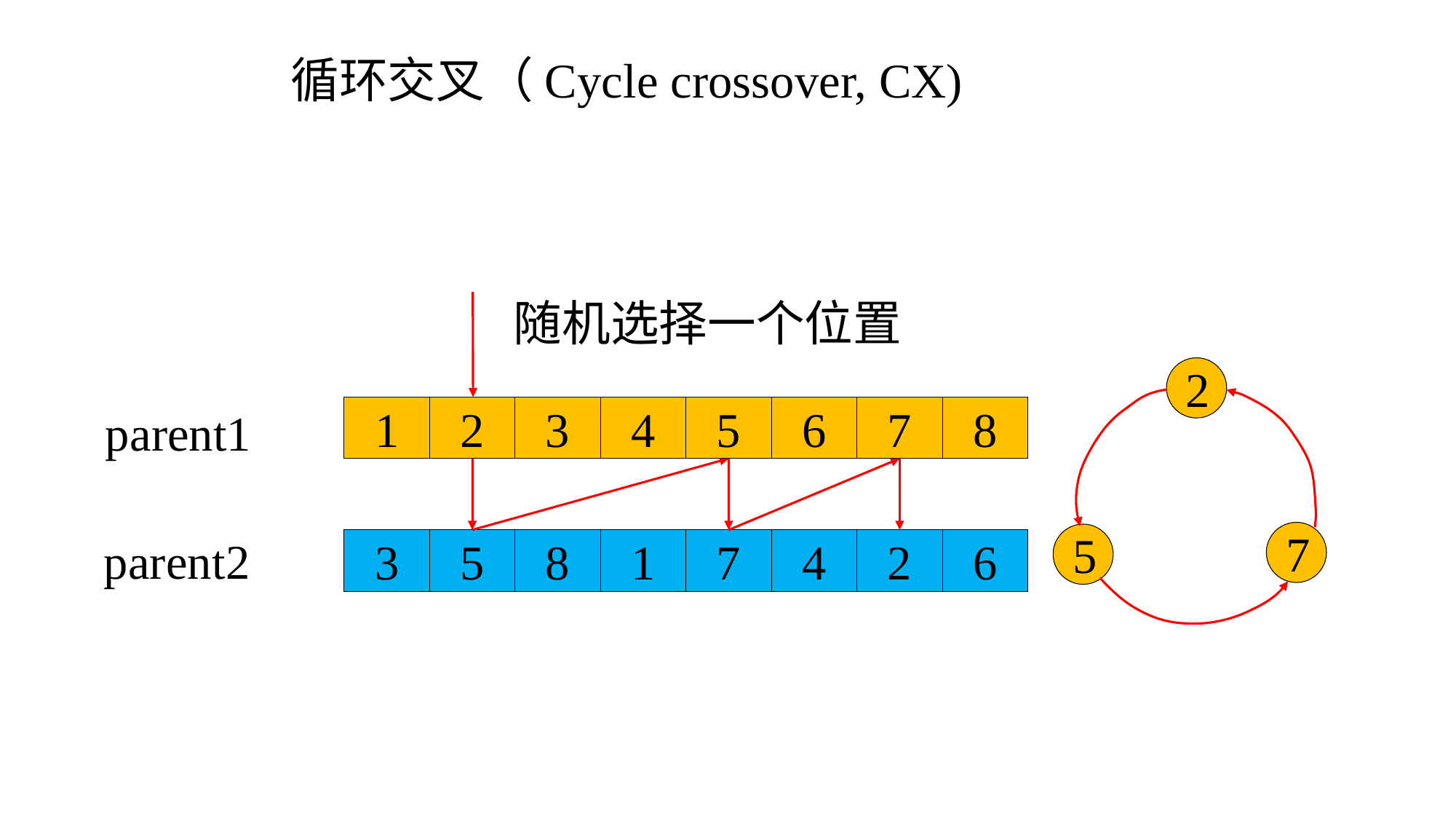

循环交叉（Cycle crossover, CX)
随机选择一个位置
2

parent1
1
2
2
2
3
3
4
4
5
5
5
6
7
7
8

7
5
parent2
3
5
8
1
7
4
4
2
6